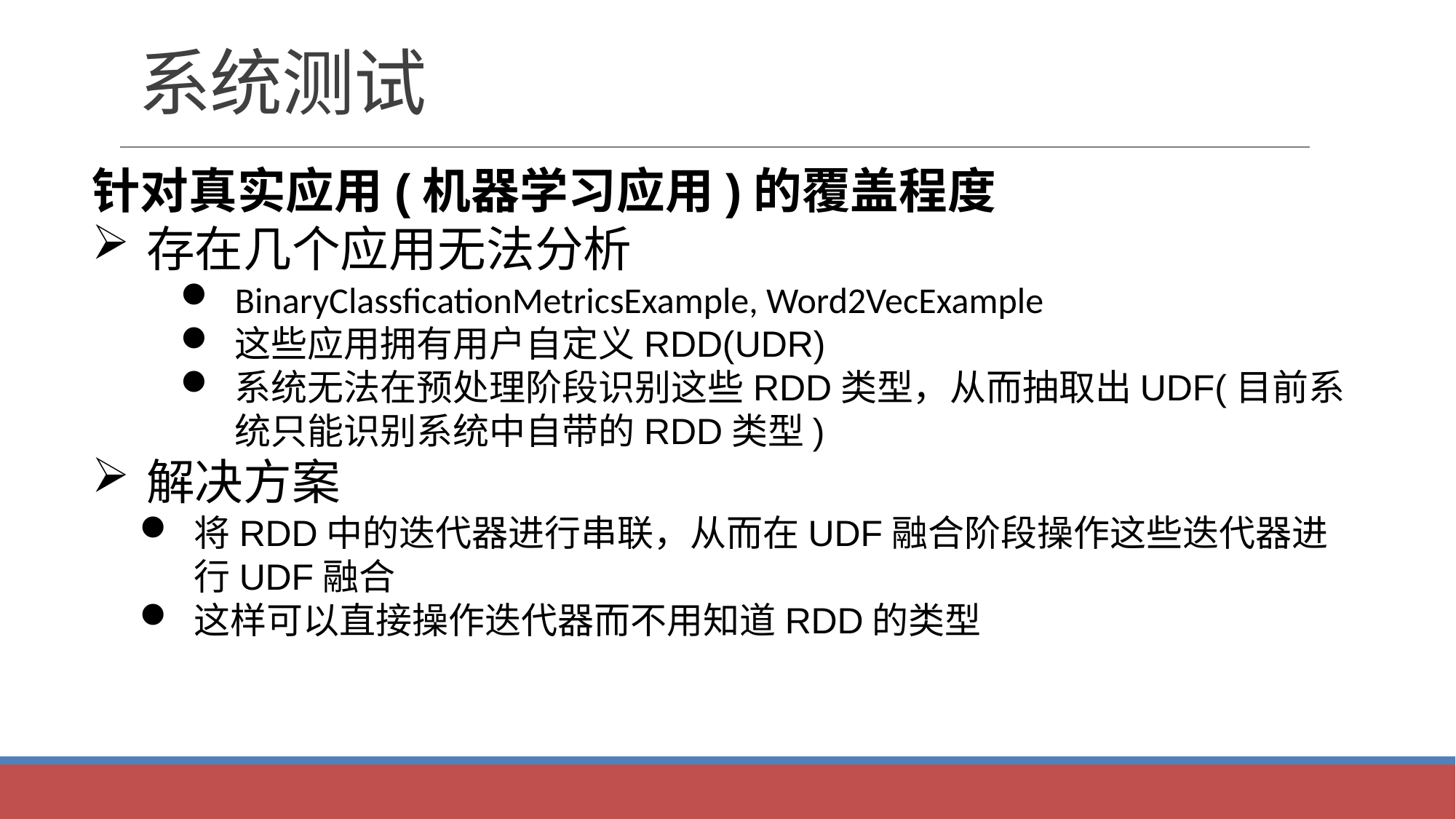

# 系统测试
针对真实应用(机器学习应用)的覆盖程度
存在几个应用无法分析
BinaryClassficationMetricsExample, Word2VecExample
这些应用拥有用户自定义RDD(UDR)
系统无法在预处理阶段识别这些RDD类型，从而抽取出UDF(目前系统只能识别系统中自带的RDD类型)
解决方案
将RDD中的迭代器进行串联，从而在UDF融合阶段操作这些迭代器进行UDF融合
这样可以直接操作迭代器而不用知道RDD的类型